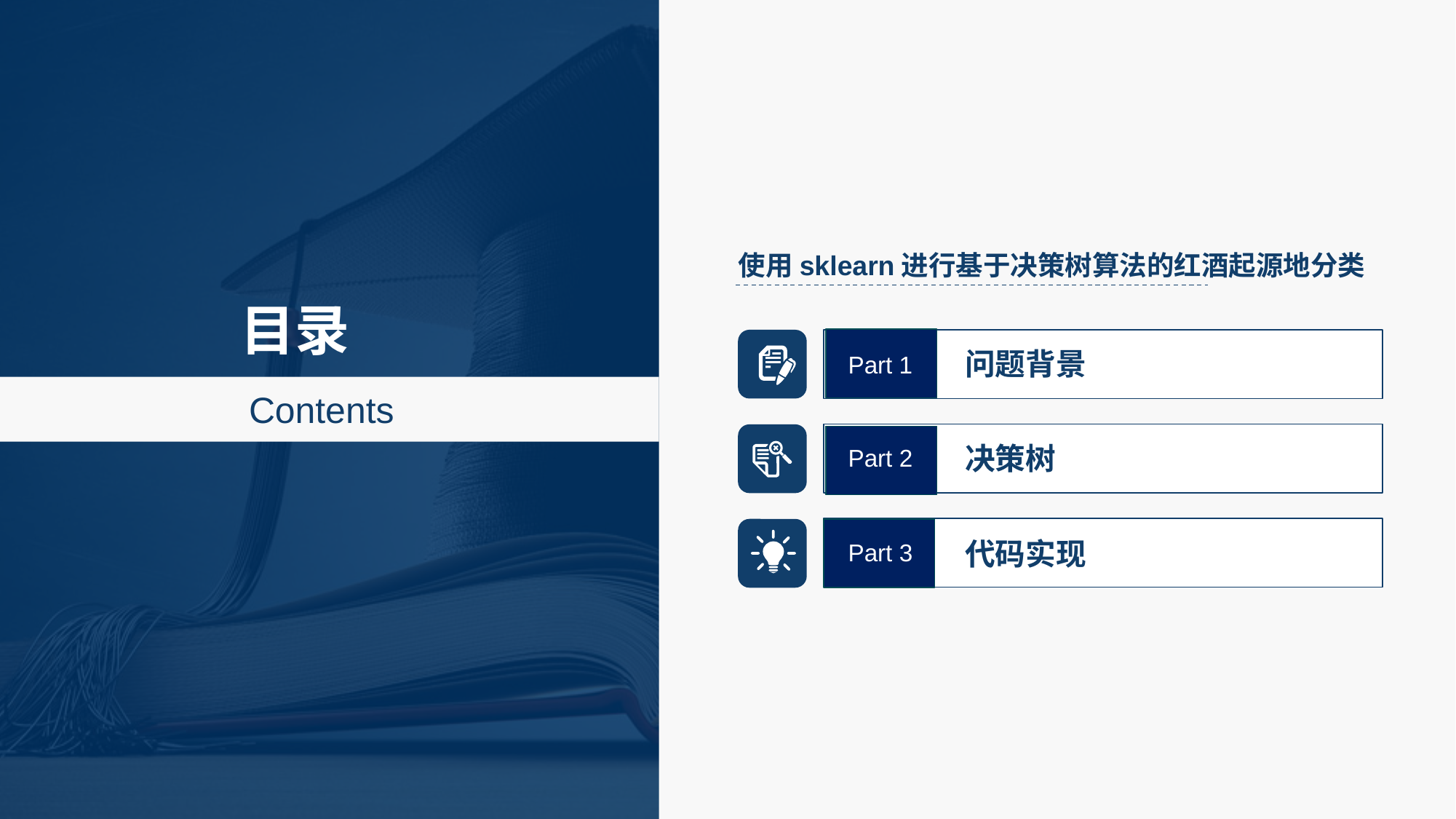

使用sklearn进行基于决策树算法的红酒起源地分类
目录

问题背景
Part 1

Contents

决策树
Part 2

代码实现
Part 3